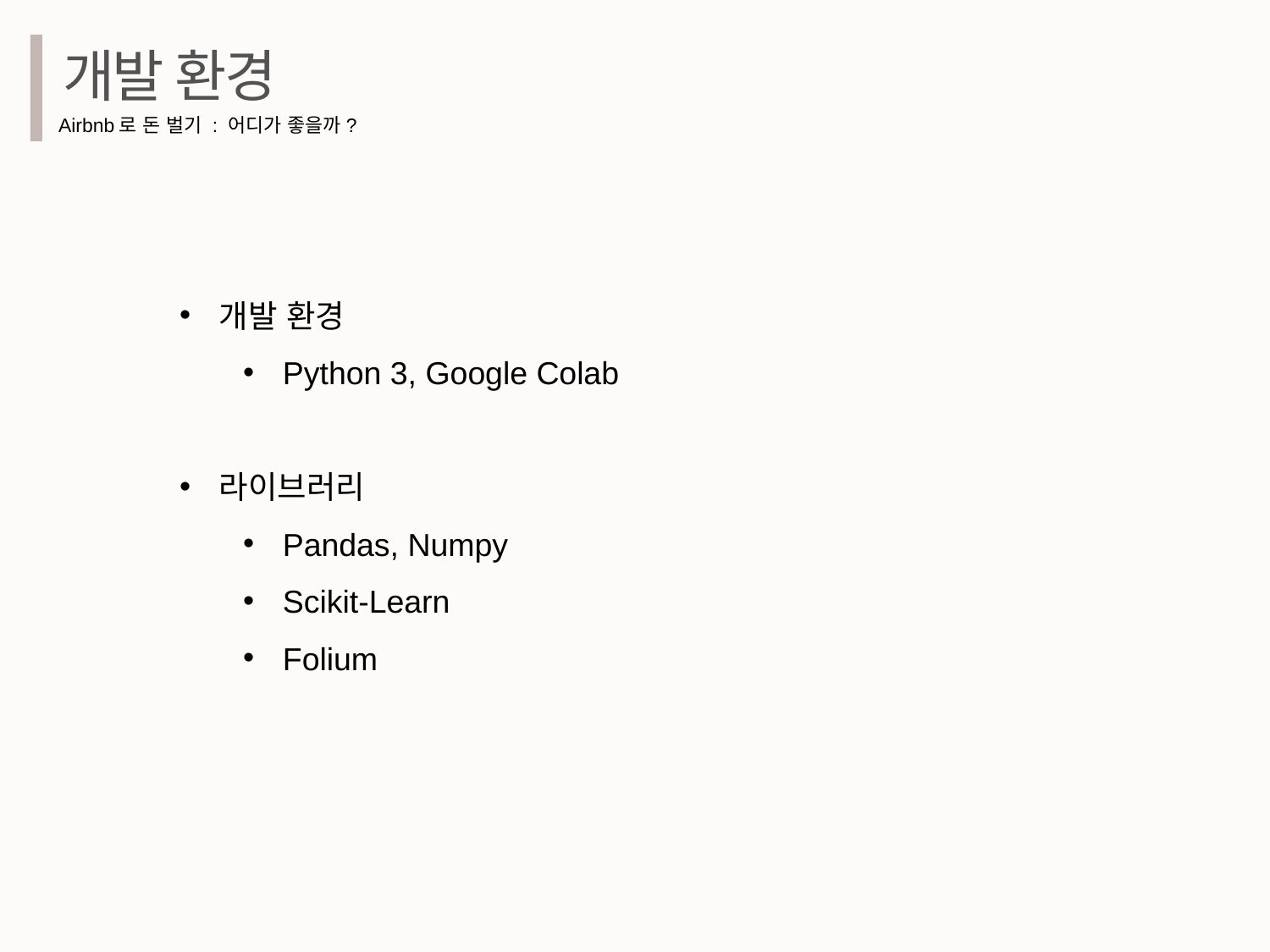

개발 환경
Airbnb로 돈 벌기 : 어디가 좋을까?
개발 환경
Python 3, Google Colab

라이브러리
Pandas, Numpy
Scikit-Learn
Folium